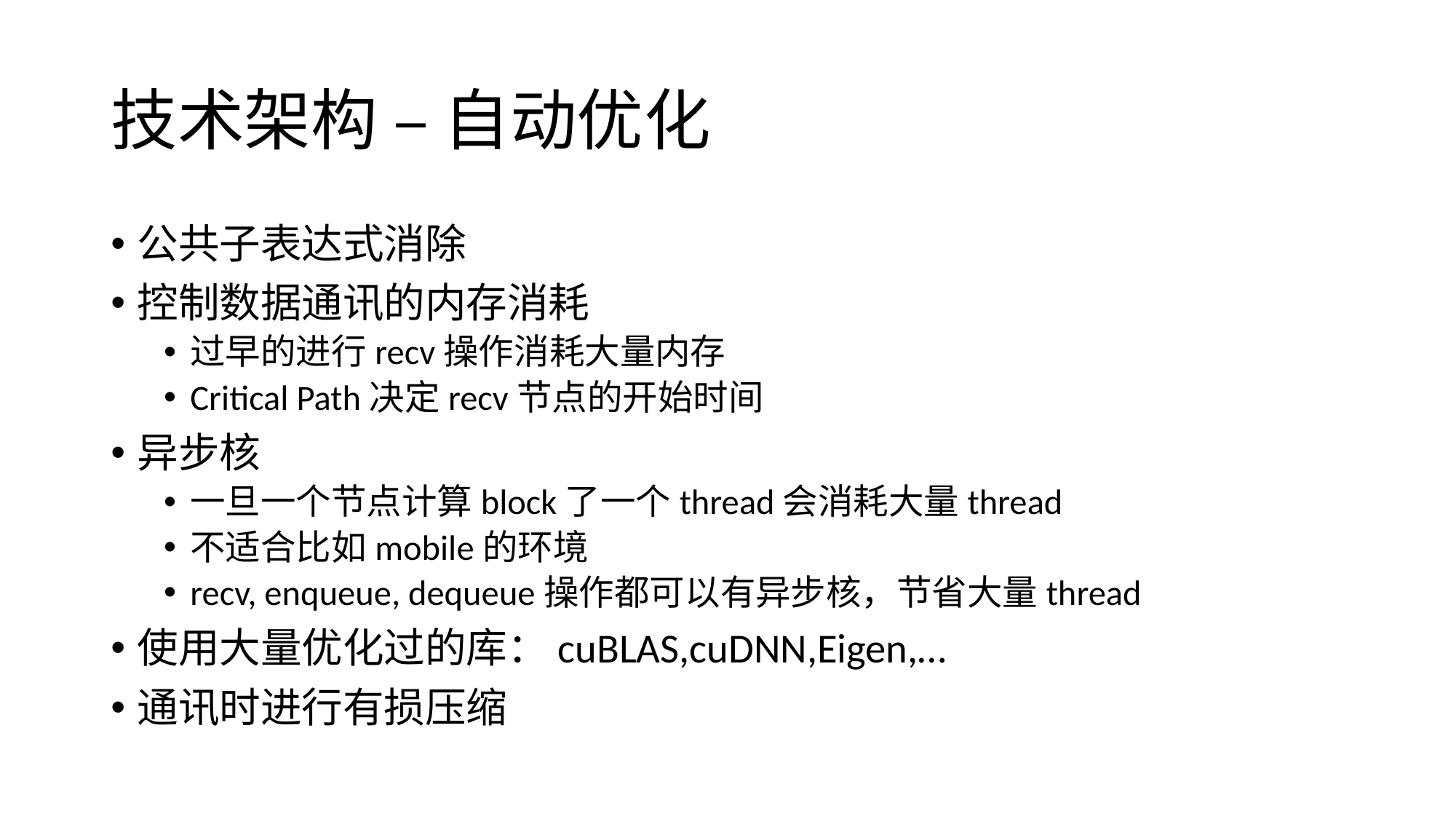

# 技术架构 – 自动优化
公共子表达式消除
控制数据通讯的内存消耗
过早的进行recv操作消耗大量内存
Critical Path决定recv节点的开始时间
异步核
一旦一个节点计算block了一个thread会消耗大量thread
不适合比如mobile的环境
recv, enqueue, dequeue操作都可以有异步核，节省大量thread
使用大量优化过的库：cuBLAS,cuDNN,Eigen,…
通讯时进行有损压缩